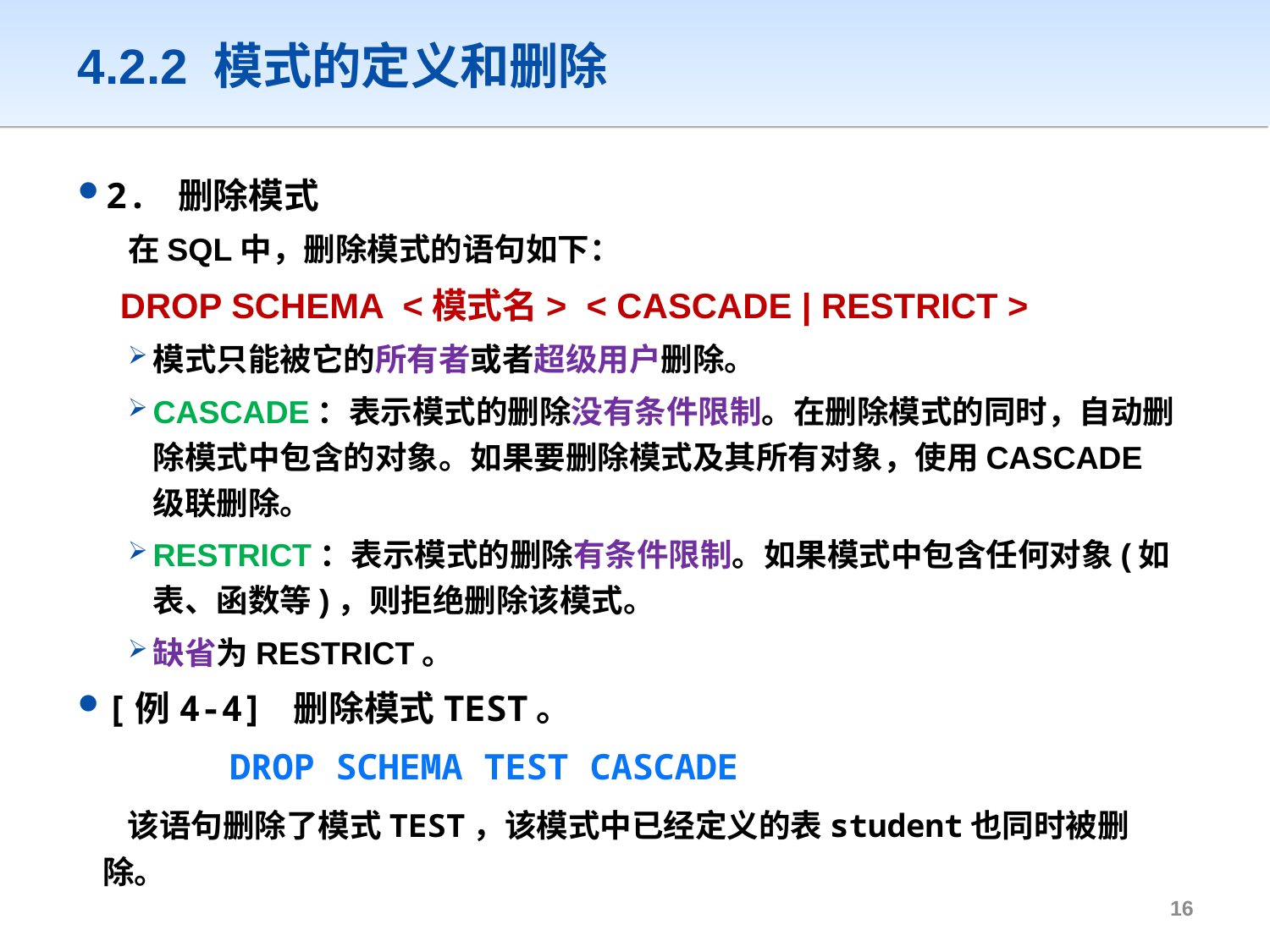

# 4.2.2 模式的定义和删除
2. 删除模式
在SQL中，删除模式的语句如下：
  DROP SCHEMA  <模式名>  < CASCADE | RESTRICT >
模式只能被它的所有者或者超级用户删除。
CASCADE：表示模式的删除没有条件限制。在删除模式的同时，自动删除模式中包含的对象。如果要删除模式及其所有对象，使用CASCADE级联删除。
RESTRICT：表示模式的删除有条件限制。如果模式中包含任何对象(如表、函数等)，则拒绝删除该模式。
缺省为RESTRICT。
[例4-4] 删除模式TEST。
		DROP SCHEMA TEST CASCADE
	  该语句删除了模式TEST，该模式中已经定义的表student也同时被删除。

16